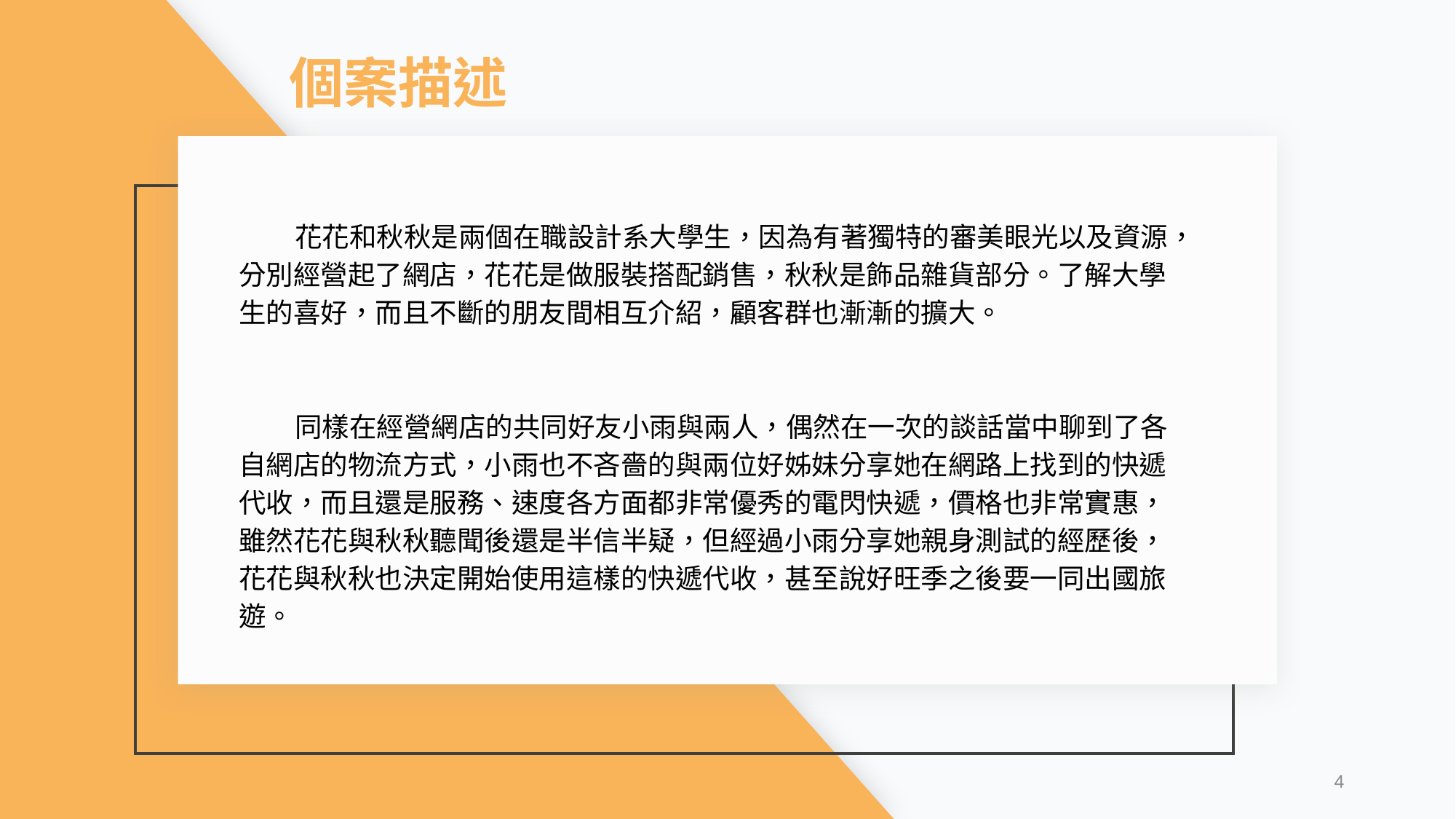

個案描述

        花花和秋秋是兩個在職設計系大學生，因為有著獨特的審美眼光以及資源，分別經營起了網店，花花是做服裝搭配銷售，秋秋是飾品雜貨部分。了解大學生的喜好，而且不斷的朋友間相互介紹，顧客群也漸漸的擴大。

        同樣在經營網店的共同好友小雨與兩人，偶然在一次的談話當中聊到了各自網店的物流方式，小雨也不吝嗇的與兩位好姊妹分享她在網路上找到的快遞代收，而且還是服務、速度各方面都非常優秀的電閃快遞，價格也非常實惠，雖然花花與秋秋聽聞後還是半信半疑，但經過小雨分享她親身測試的經歷後，花花與秋秋也決定開始使用這樣的快遞代收，甚至說好旺季之後要一同出國旅遊。

4